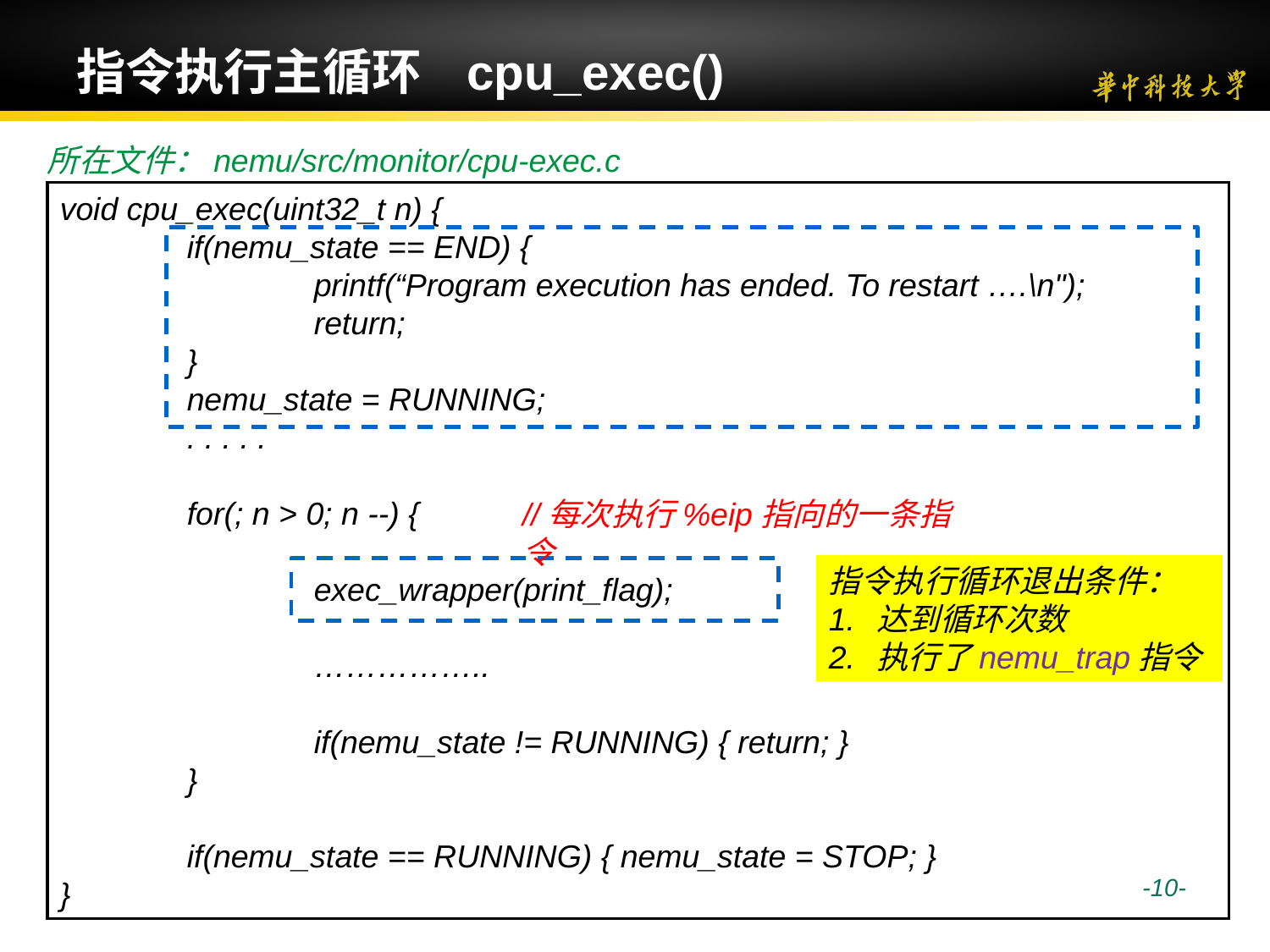

# 指令执行主循环   cpu_exec()
所在文件：nemu/src/monitor/cpu-exec.c
void cpu_exec(uint32_t n) {
	if(nemu_state == END) {
		printf(“Program execution has ended. To restart ….\n");
		return;
	}
	nemu_state = RUNNING;
	. . . . .

	for(; n > 0; n --) {

		exec_wrapper(print_flag);

		……………..

		if(nemu_state != RUNNING) { return; }
	}

	if(nemu_state == RUNNING) { nemu_state = STOP; }
}

//每次执行%eip指向的一条指令
指令执行循环退出条件：
达到循环次数
执行了nemu_trap指令

 -10-